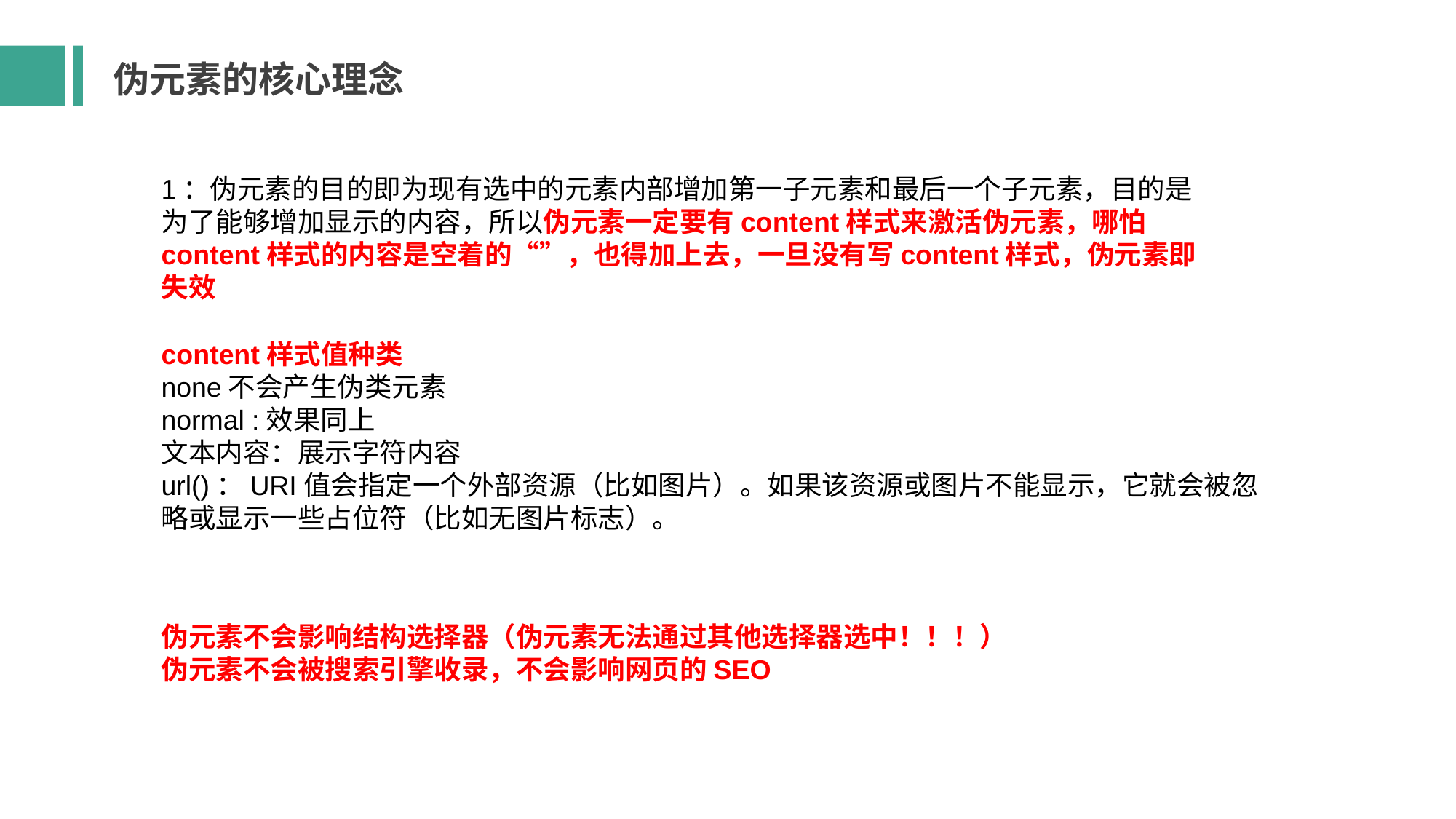

伪元素的核心理念
1：伪元素的目的即为现有选中的元素内部增加第一子元素和最后一个子元素，目的是为了能够增加显示的内容，所以伪元素一定要有content样式来激活伪元素，哪怕content样式的内容是空着的“”，也得加上去，一旦没有写content样式，伪元素即失效
content样式值种类
none不会产生伪类元素
normal :效果同上
文本内容：展示字符内容
url()：URI值会指定一个外部资源（比如图片）。如果该资源或图片不能显示，它就会被忽略或显示一些占位符（比如无图片标志）。
伪元素不会影响结构选择器（伪元素无法通过其他选择器选中！！！）
伪元素不会被搜索引擎收录，不会影响网页的SEO